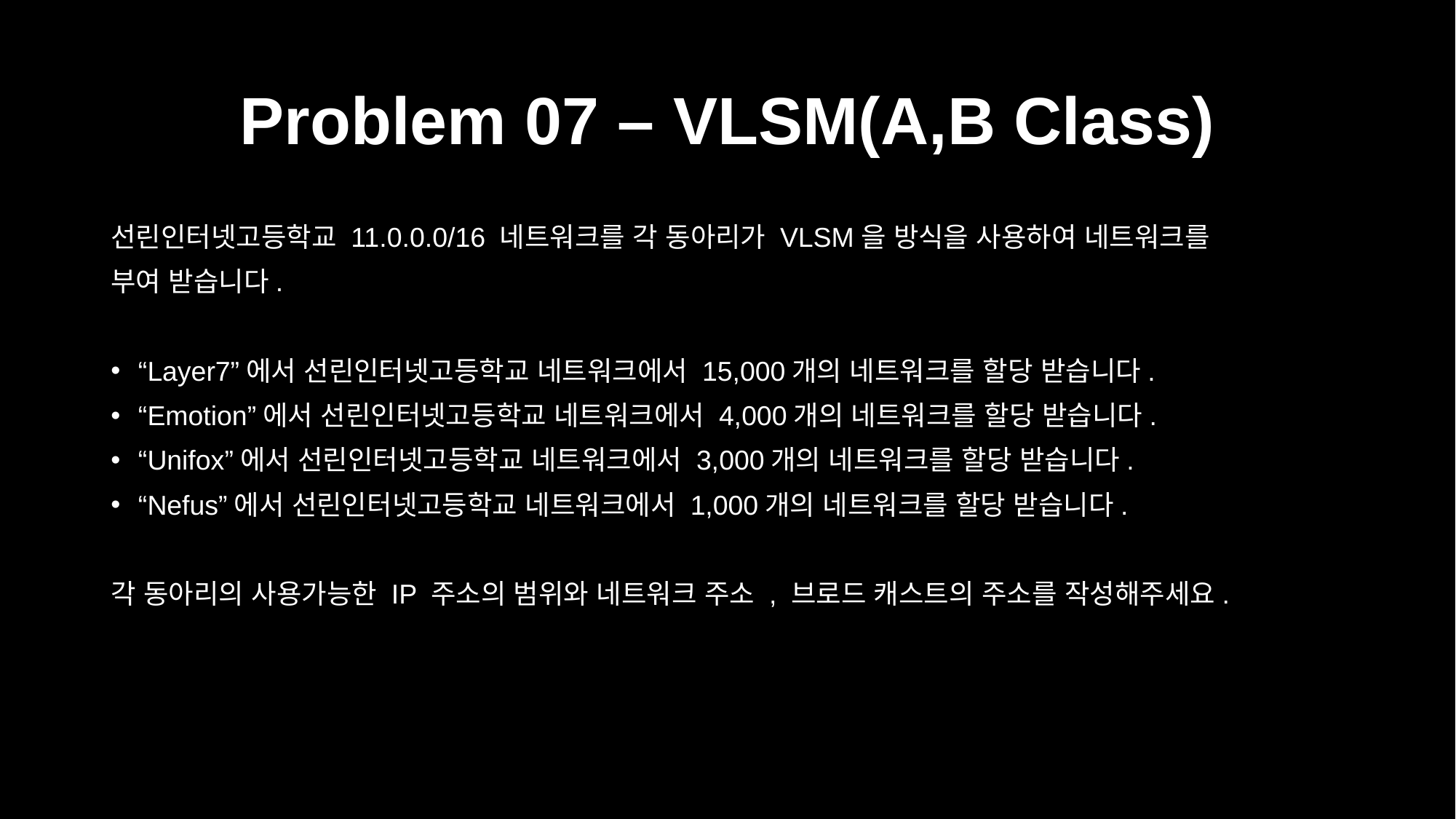

# Problem 07 – VLSM(A,B Class)
선린인터넷고등학교 11.0.0.0/16 네트워크를 각 동아리가 VLSM을 방식을 사용하여 네트워크를
부여 받습니다.

“Layer7”에서 선린인터넷고등학교 네트워크에서 15,000개의 네트워크를 할당 받습니다.
“Emotion”에서 선린인터넷고등학교 네트워크에서 4,000개의 네트워크를 할당 받습니다.
“Unifox”에서 선린인터넷고등학교 네트워크에서 3,000개의 네트워크를 할당 받습니다.
“Nefus”에서 선린인터넷고등학교 네트워크에서 1,000개의 네트워크를 할당 받습니다.

각 동아리의 사용가능한 IP 주소의 범위와 네트워크 주소 , 브로드 캐스트의 주소를 작성해주세요.